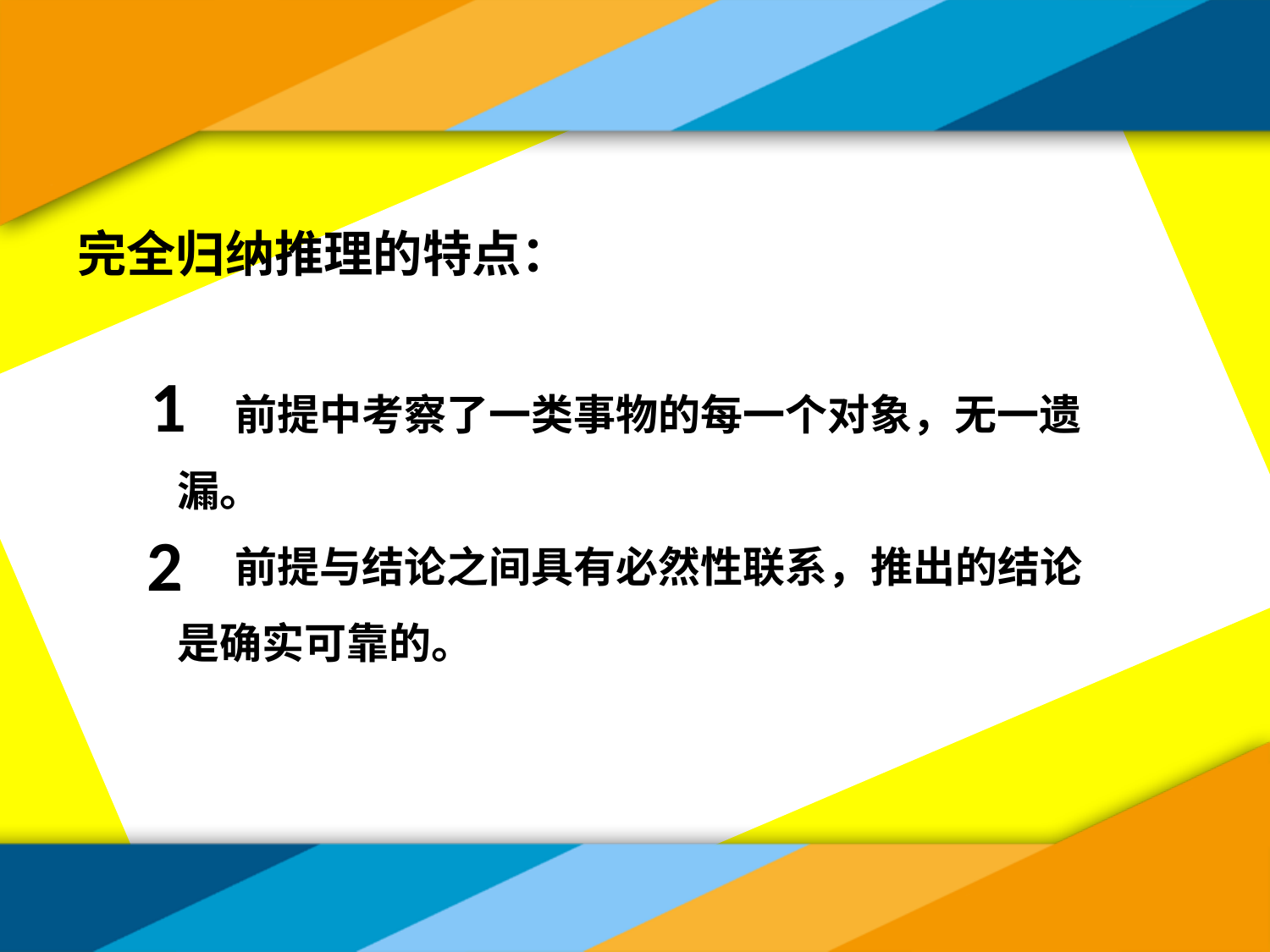

完全归纳推理的特点：
1
     前提中考察了一类事物的每一个对象，无一遗漏。
     前提与结论之间具有必然性联系，推出的结论是确实可靠的。
2